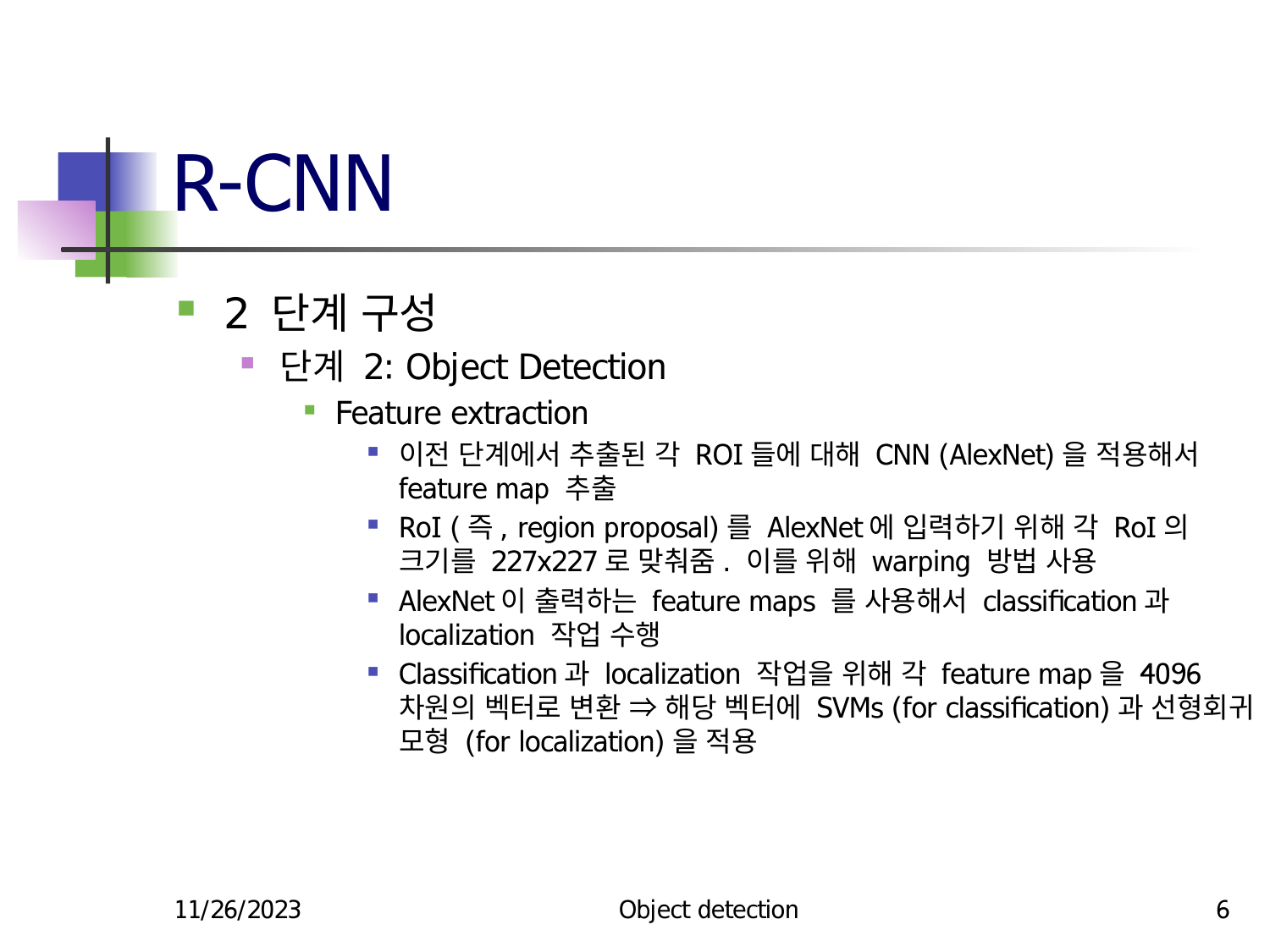

# R-CNN
2 단계 구성
단계 2: Object Detection
Feature extraction
이전 단계에서 추출된 각 ROI들에 대해 CNN (AlexNet)을 적용해서 feature map 추출
RoI (즉, region proposal)를 AlexNet에 입력하기 위해 각 RoI의 크기를 227x227로 맞춰줌. 이를 위해 warping 방법 사용
AlexNet이 출력하는 feature maps 를 사용해서 classification과 localization 작업 수행
Classification과 localization 작업을 위해 각 feature map을 4096 차원의 벡터로 변환 ⇒ 해당 벡터에 SVMs (for classification)과 선형회귀 모형 (for localization)을 적용

11/26/2023
Object detection
6